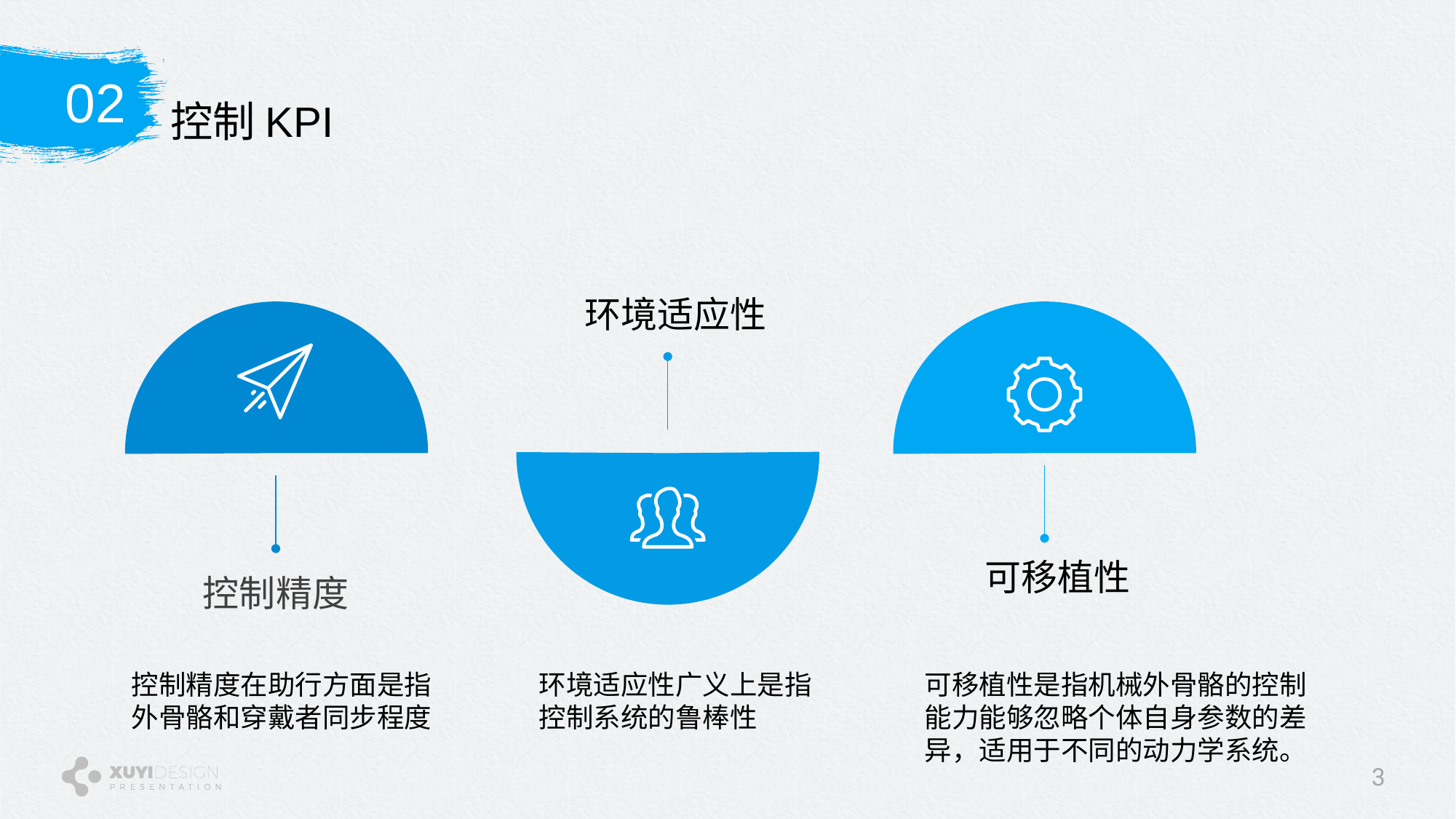

02
控制KPI
e7d195523061f1c0cef09ac28eaae964ec9988a5cce77c8b8C1E4685C6E6B40CD7615480512384A61EE159C6FE0045D14B61E85D0A95589D558B81FFC809322ACC20DC2254D928200A3EA0841B8B1814961BE795024DFDEF45878460D5EEC04B3DB4C246007153409DEDE37CA726A66AF19B77CE744E11CADCFB09B3408DEC1F688348922E38CCEE
环境适应性

可移植性
控制精度
控制精度在助行方面是指
外骨骼和穿戴者同步程度
环境适应性广义上是指
控制系统的鲁棒性
可移植性是指机械外骨骼的控制能力能够忽略个体自身参数的差异，适用于不同的动力学系统。